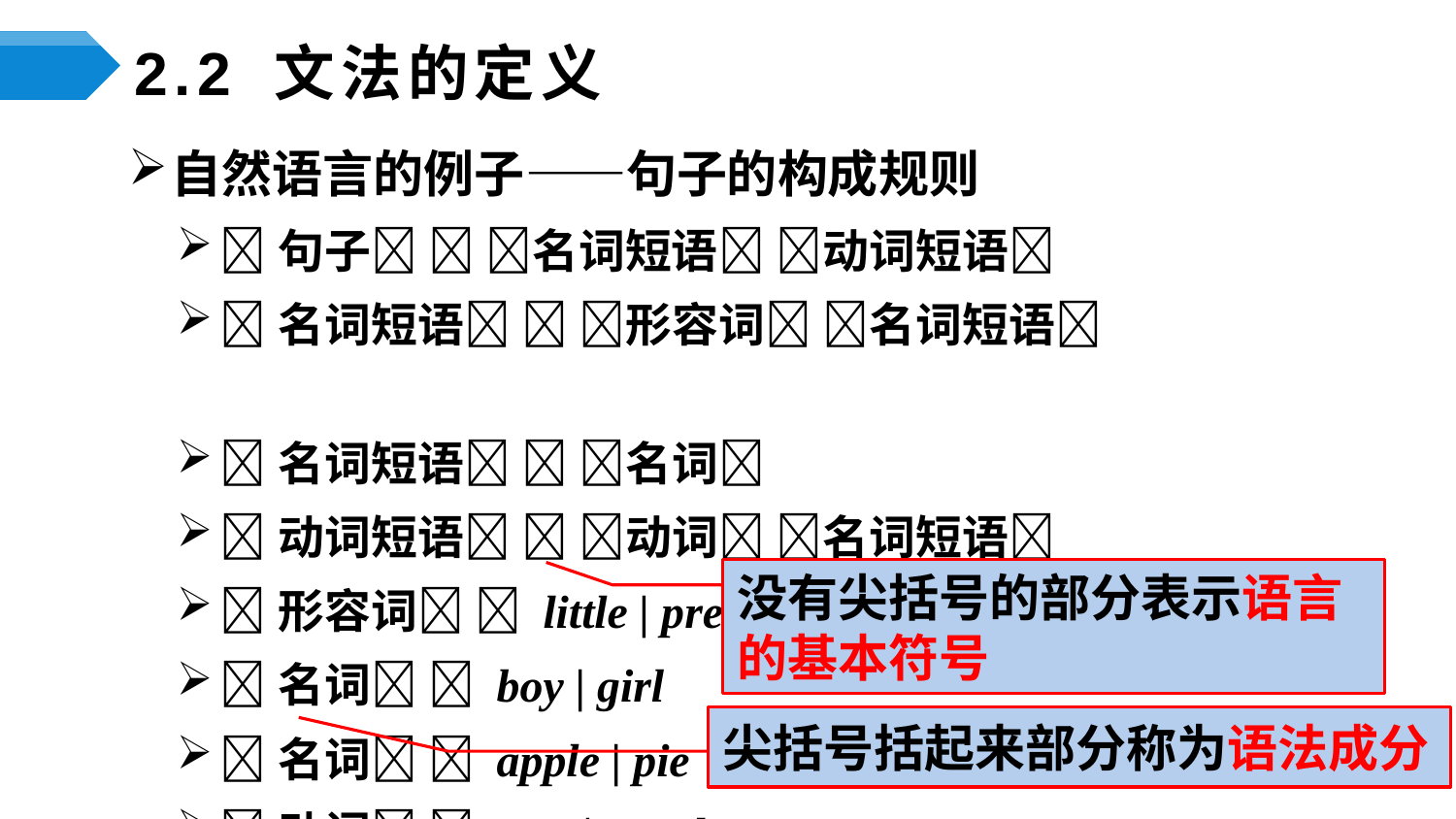

# 2.2 文法的定义
自然语言的例子——句子的构成规则
<句子> → <名词短语> <动词短语>
<名词短语> → <形容词> <名词短语>
<名词短语> → <名词>
<动词短语> → <动词> <名词短语>
<形容词> → little | pretty
<名词> → boy | girl
<名词> → apple | pie
<动词> → eats | watches
没有尖括号的部分表示语言的基本符号
尖括号括起来部分称为语法成分